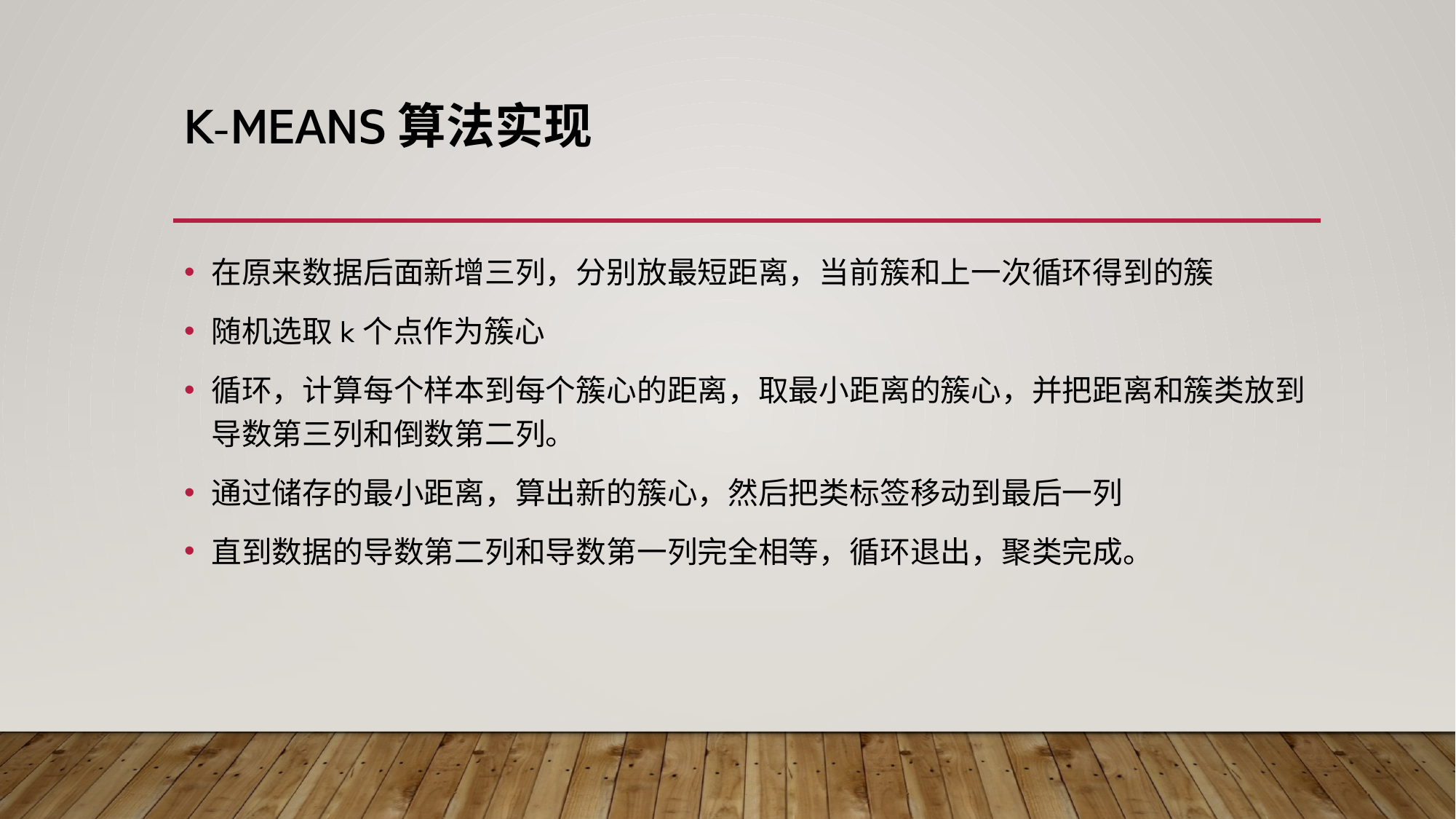

# K-means算法实现
在原来数据后面新增三列，分别放最短距离，当前簇和上一次循环得到的簇
随机选取k个点作为簇心
循环，计算每个样本到每个簇心的距离，取最小距离的簇心，并把距离和簇类放到导数第三列和倒数第二列。
通过储存的最小距离，算出新的簇心，然后把类标签移动到最后一列
直到数据的导数第二列和导数第一列完全相等，循环退出，聚类完成。